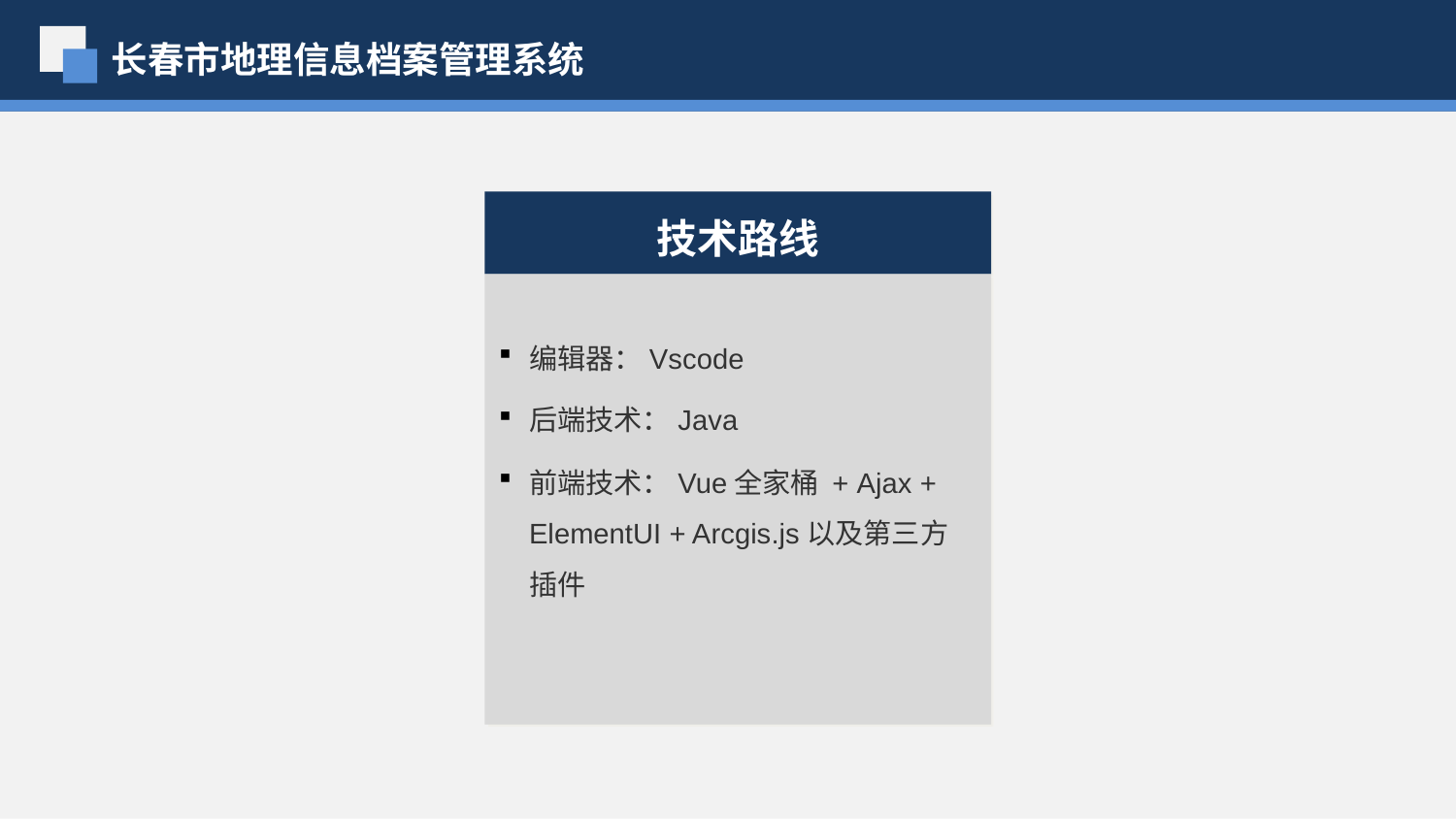

长春市地理信息档案管理系统

技术路线

编辑器：Vscode
后端技术：Java
前端技术：Vue全家桶 + Ajax + ElementUI + Arcgis.js以及第三方插件